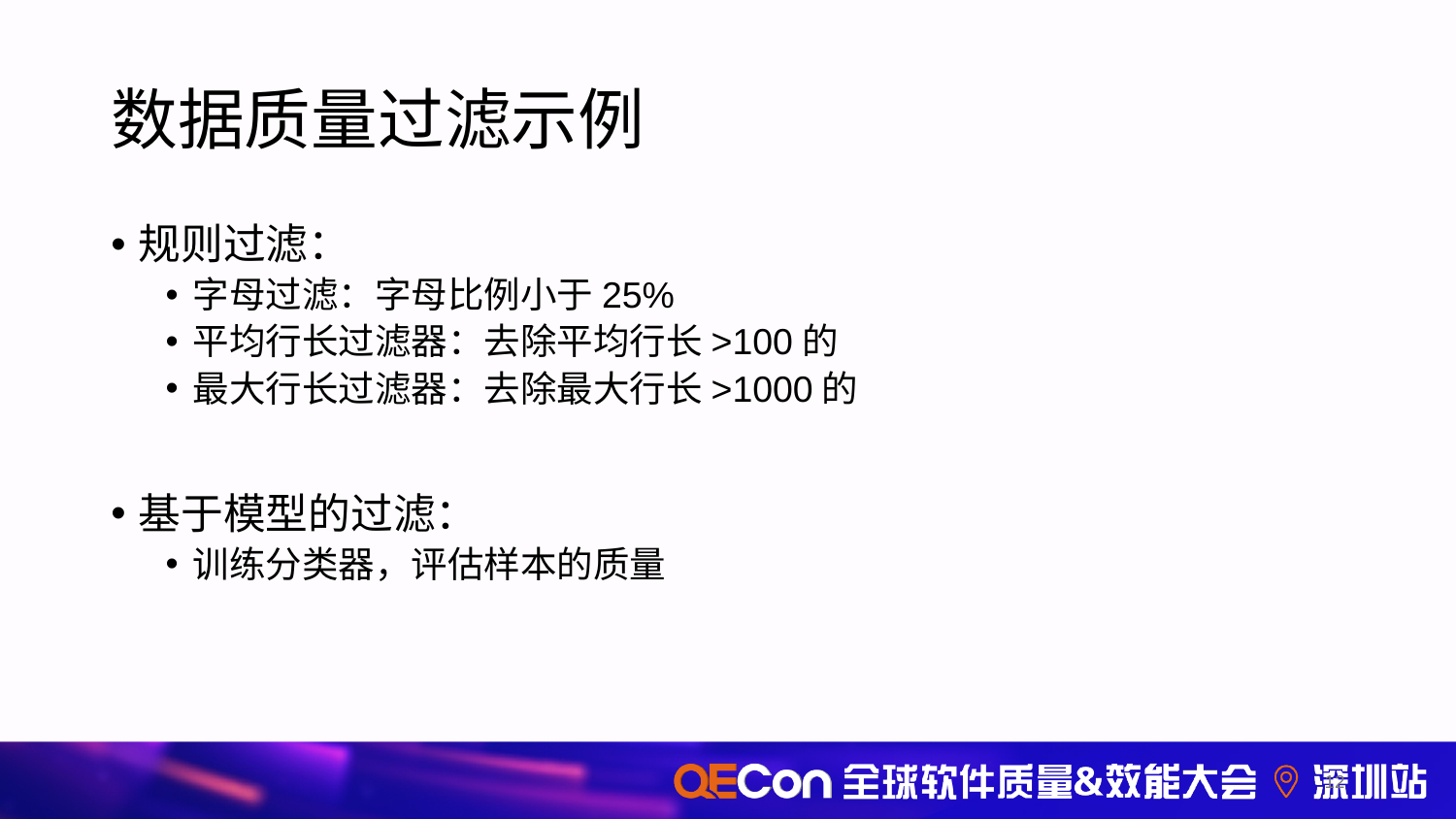

# 数据质量过滤示例
规则过滤：
字母过滤：字母比例小于25%
平均行长过滤器：去除平均行长>100的
最大行长过滤器：去除最大行长>1000的

基于模型的过滤：
训练分类器，评估样本的质量
12